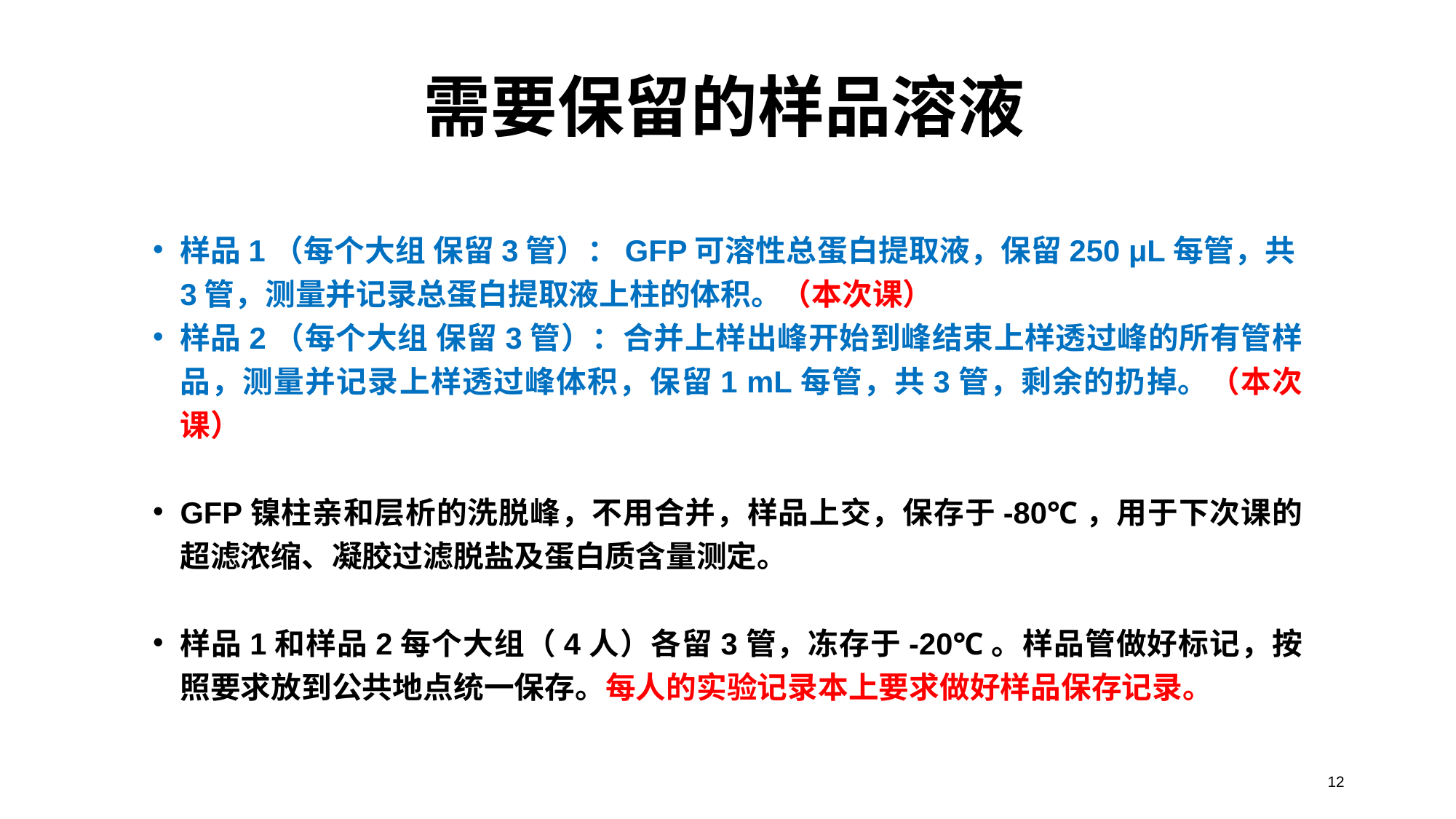

# 需要保留的样品溶液
样品1（每个大组 保留3管）：GFP可溶性总蛋白提取液，保留250 μL每管，共3管，测量并记录总蛋白提取液上柱的体积。（本次课）
样品2（每个大组 保留3管）：合并上样出峰开始到峰结束上样透过峰的所有管样品，测量并记录上样透过峰体积，保留1 mL每管，共3管，剩余的扔掉。（本次课）

GFP镍柱亲和层析的洗脱峰，不用合并，样品上交，保存于-80℃，用于下次课的超滤浓缩、凝胶过滤脱盐及蛋白质含量测定。

样品1和样品2每个大组（4人）各留3管，冻存于-20℃。样品管做好标记，按照要求放到公共地点统一保存。每人的实验记录本上要求做好样品保存记录。
12